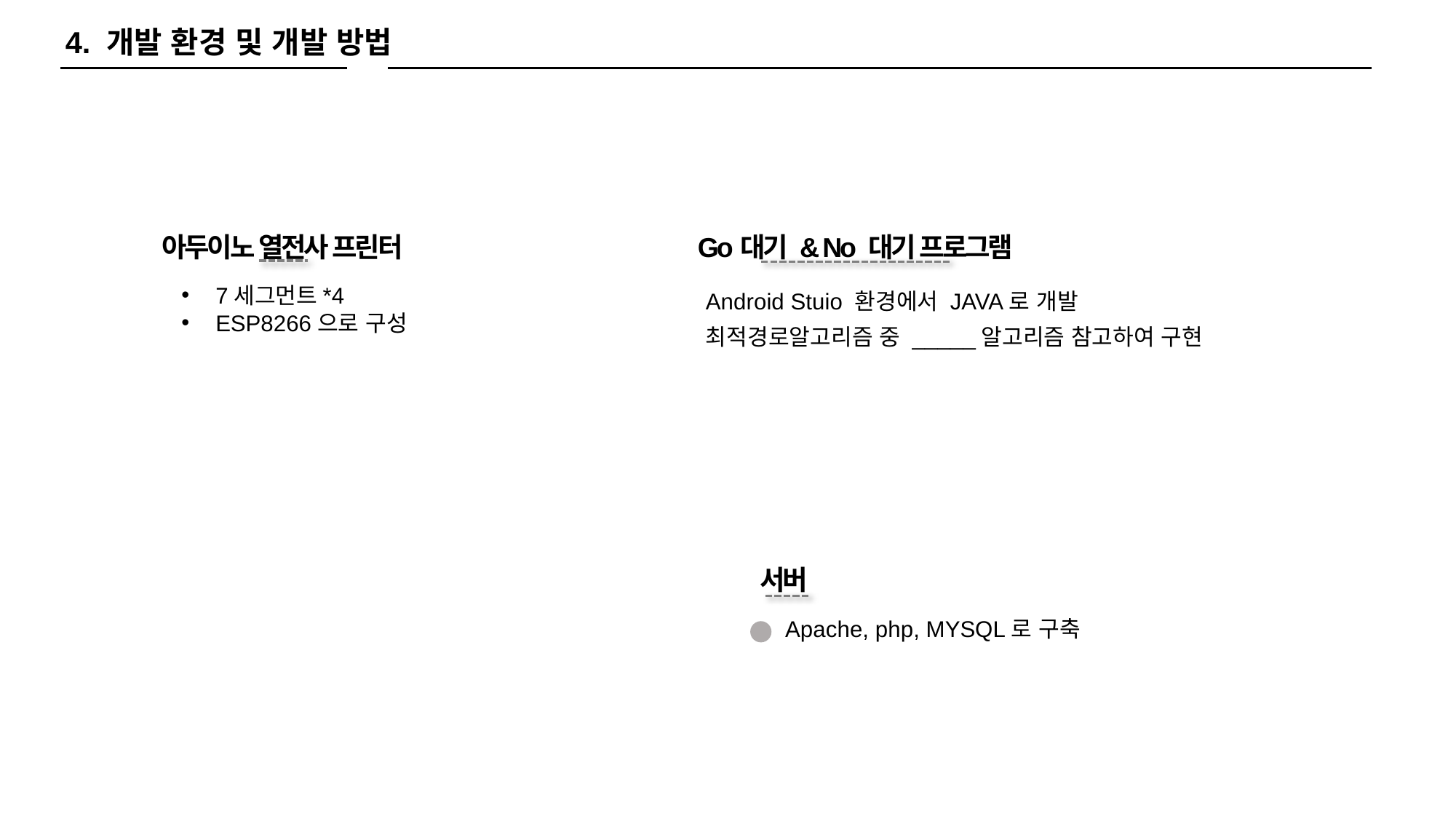

4. 개발 환경 및 개발 방법
아두이노 열전사 프린터
Go대기 & No 대기 프로그램
7세그먼트*4
ESP8266으로 구성
Android Stuio 환경에서 JAVA로 개발

최적경로알고리즘 중 _____알고리즘 참고하여 구현
서버
Apache, php, MYSQL로 구축